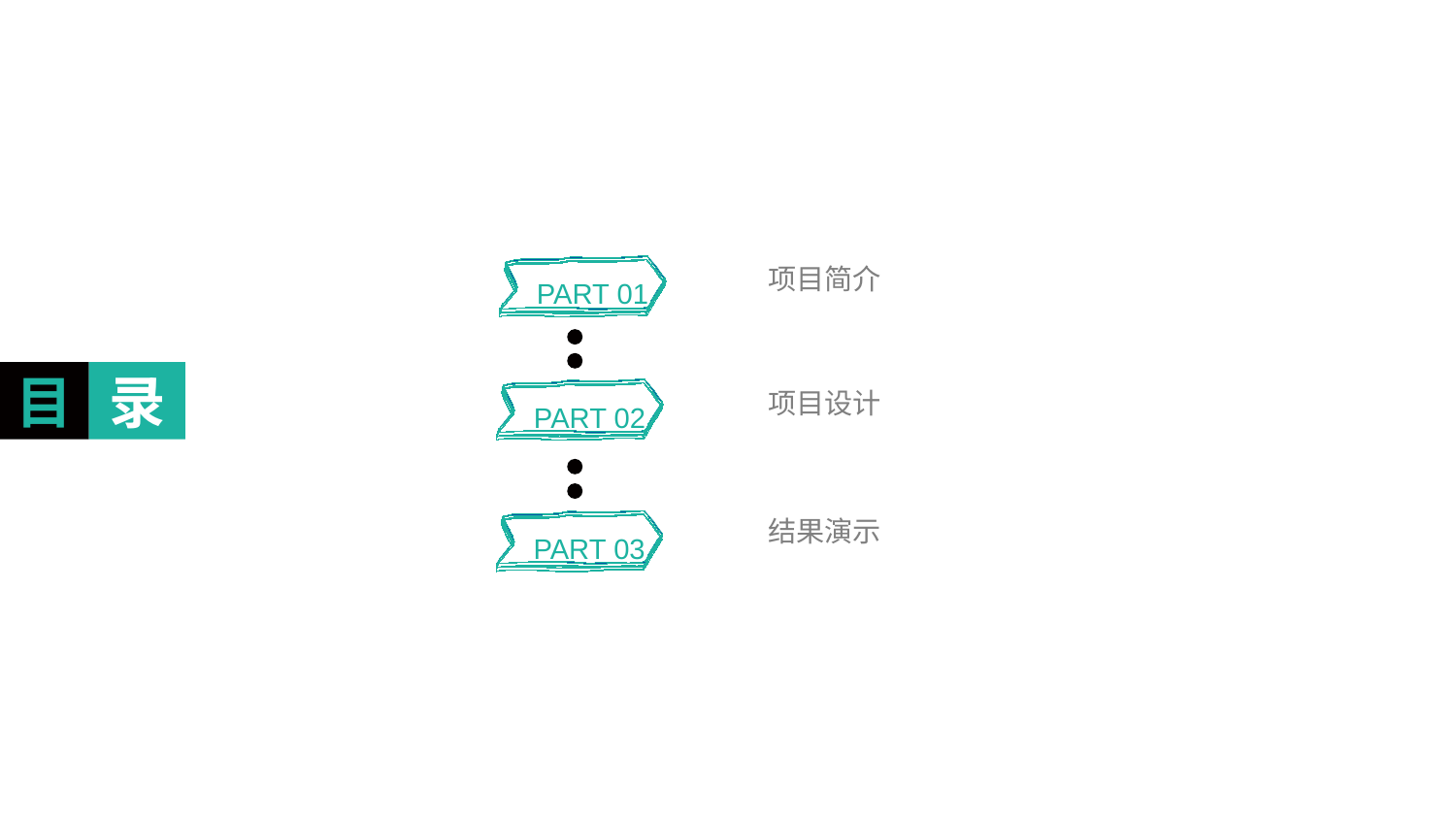

PART 01
项目简介

目
录

PART 02
项目设计
结果演示

PART 03